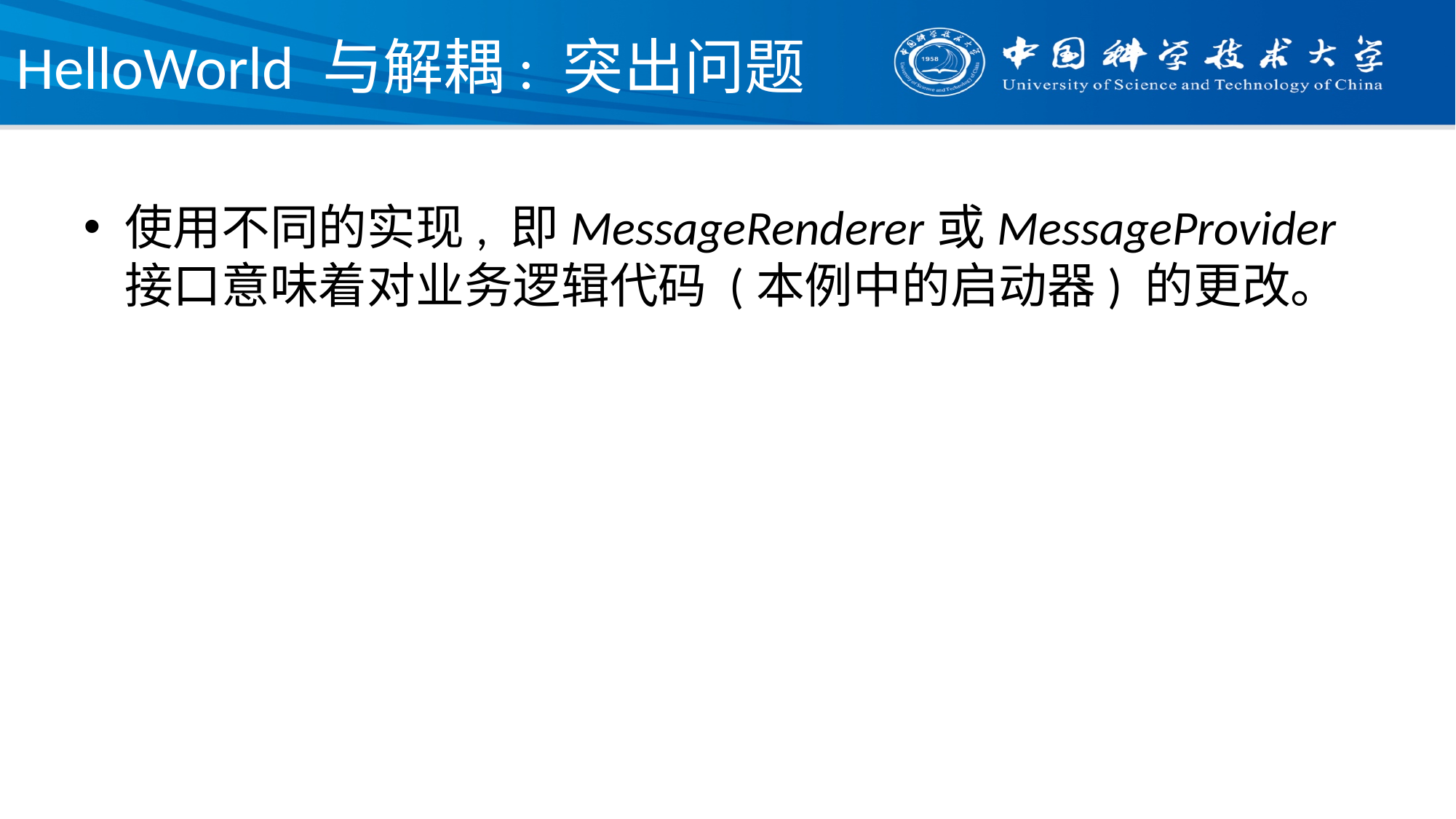

# HelloWorld 与解耦: 突出问题
使用不同的实现, 即MessageRenderer或MessageProvider接口意味着对业务逻辑代码 (本例中的启动器) 的更改。